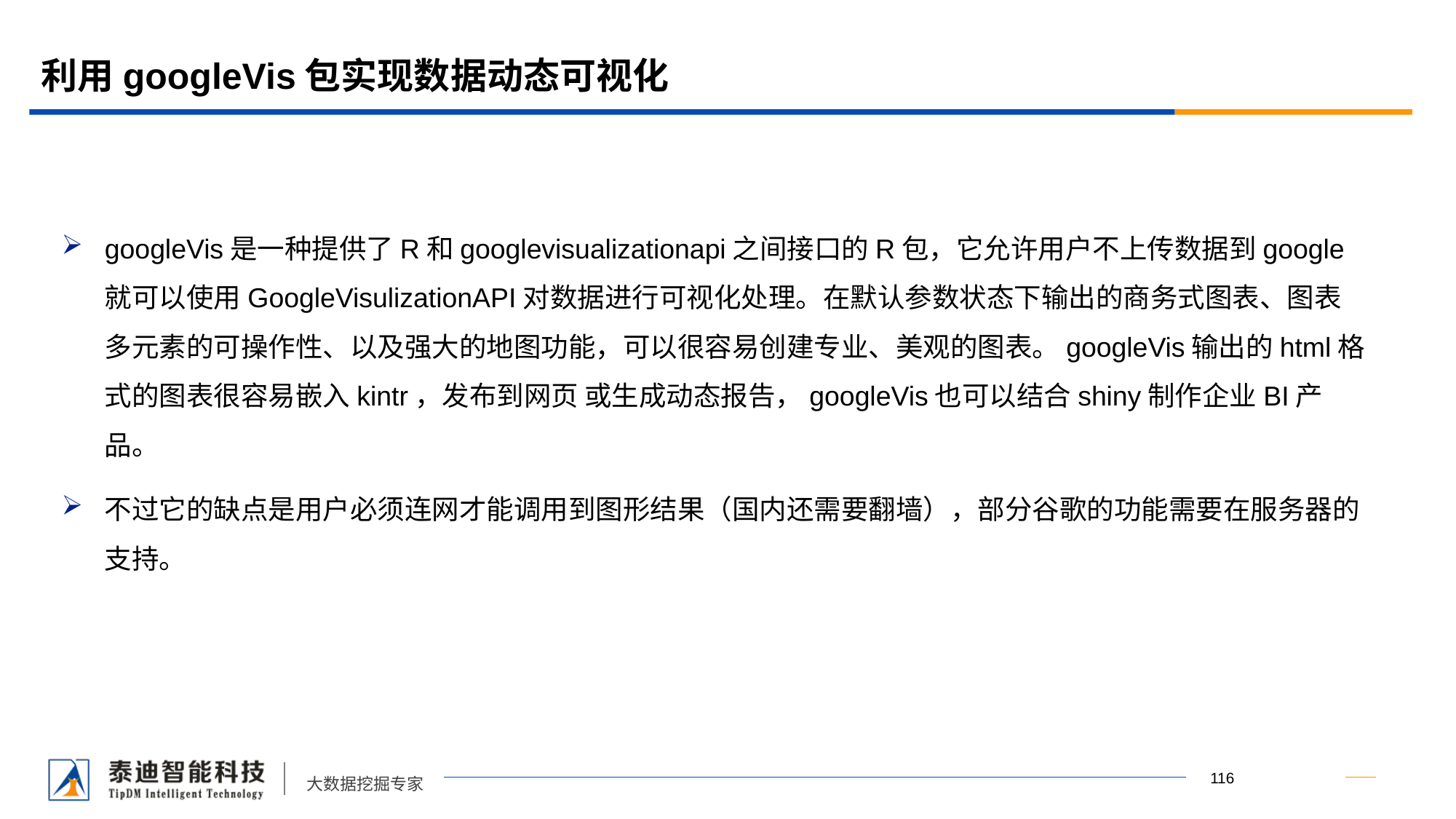

# 利用googleVis包实现数据动态可视化

googleVis是一种提供了R和googlevisualizationapi之间接口的R包，它允许用户不上传数据到google就可以使用GoogleVisulizationAPI对数据进行可视化处理。在默认参数状态下输出的商务式图表、图表多元素的可操作性、以及强大的地图功能，可以很容易创建专业、美观的图表。googleVis输出的html格式的图表很容易嵌入kintr，发布到网页 或生成动态报告，googleVis也可以结合shiny制作企业BI产品。
不过它的缺点是用户必须连网才能调用到图形结果（国内还需要翻墙），部分谷歌的功能需要在服务器的支持。